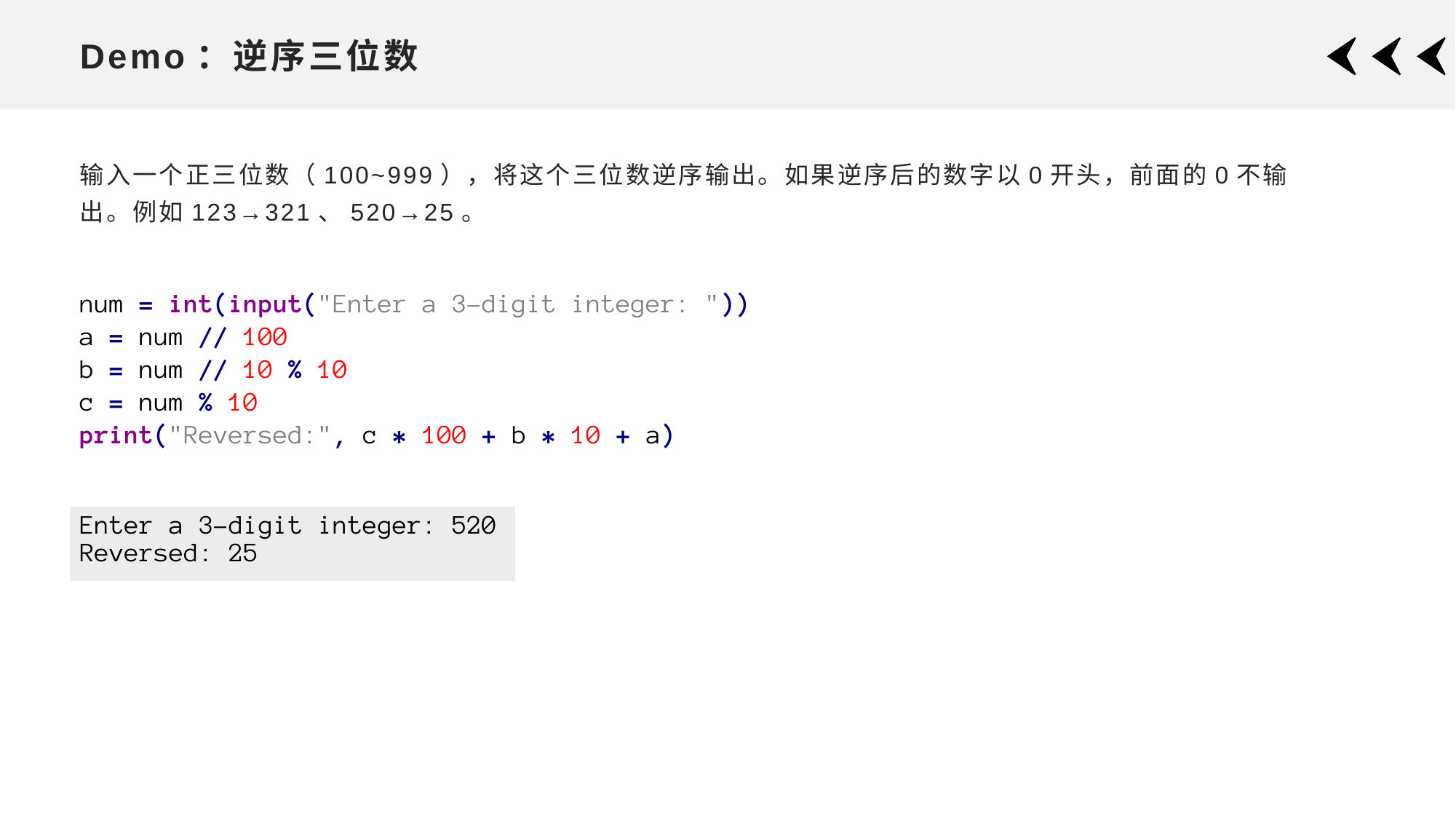

# Demo：逆序三位数
输入一个正三位数（100~999），将这个三位数逆序输出。如果逆序后的数字以0开头，前面的0不输出。例如123→321、520→25。
num = int(input("Enter a 3-digit integer: "))
a = num // 100
b = num // 10 % 10
c = num % 10
print("Reversed:", c * 100 + b * 10 + a)
| Enter a 3-digit integer: 520 Reversed: 25 |
| --- |